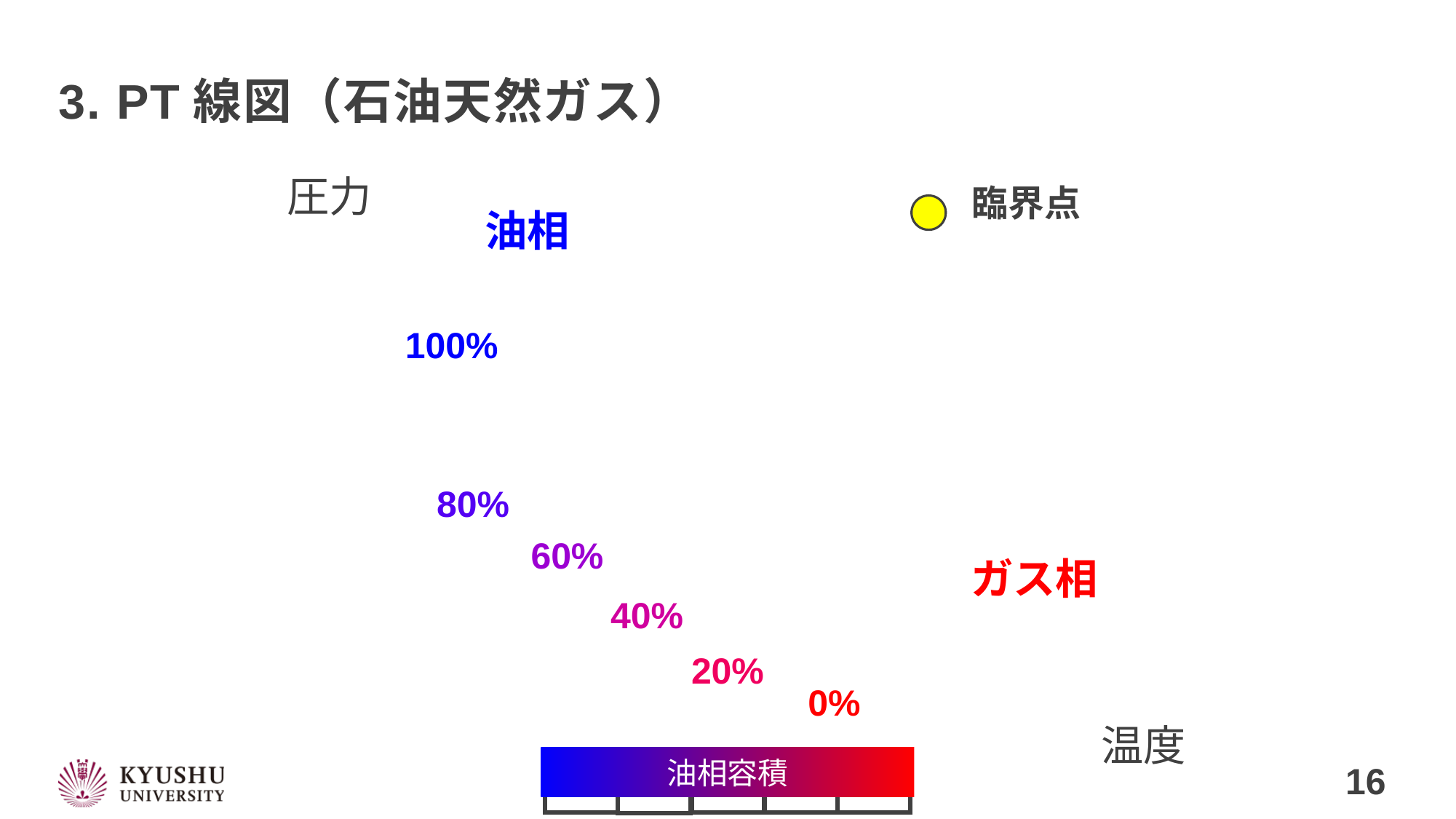

# 3. PT線図（石油天然ガス）
圧力
臨界点
油相

100%
80%
60%
ガス相
40%
20%
0%
温度
油相容積